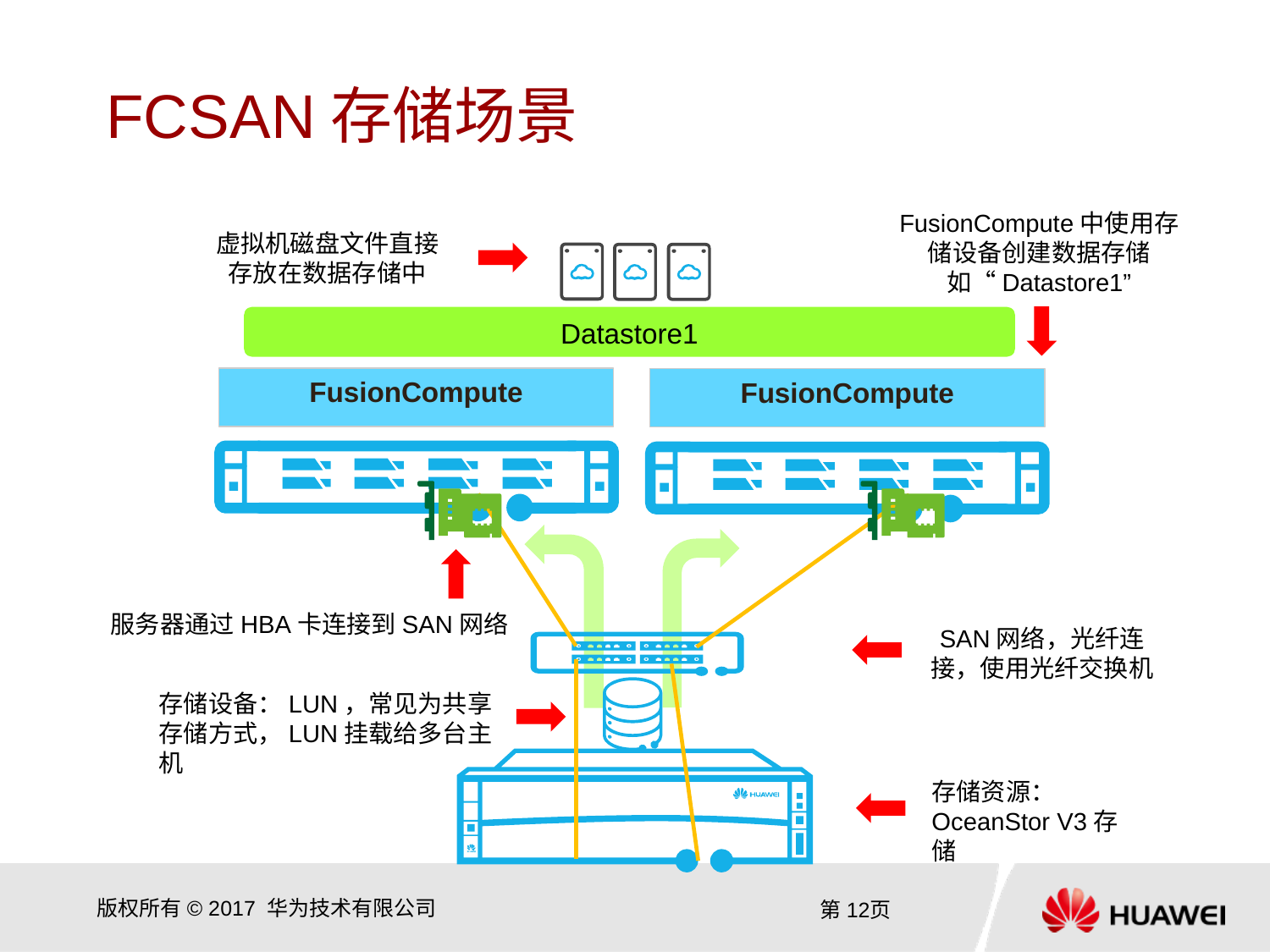

# FCSAN存储场景
FusionCompute中使用存储设备创建数据存储如“Datastore1”
虚拟机磁盘文件直接存放在数据存储中

Datastore1
FusionCompute
FusionCompute

服务器通过HBA卡连接到SAN网络
SAN网络，光纤连接，使用光纤交换机

存储设备：LUN，常见为共享存储方式，LUN挂载给多台主机

存储资源：OceanStor V3存储